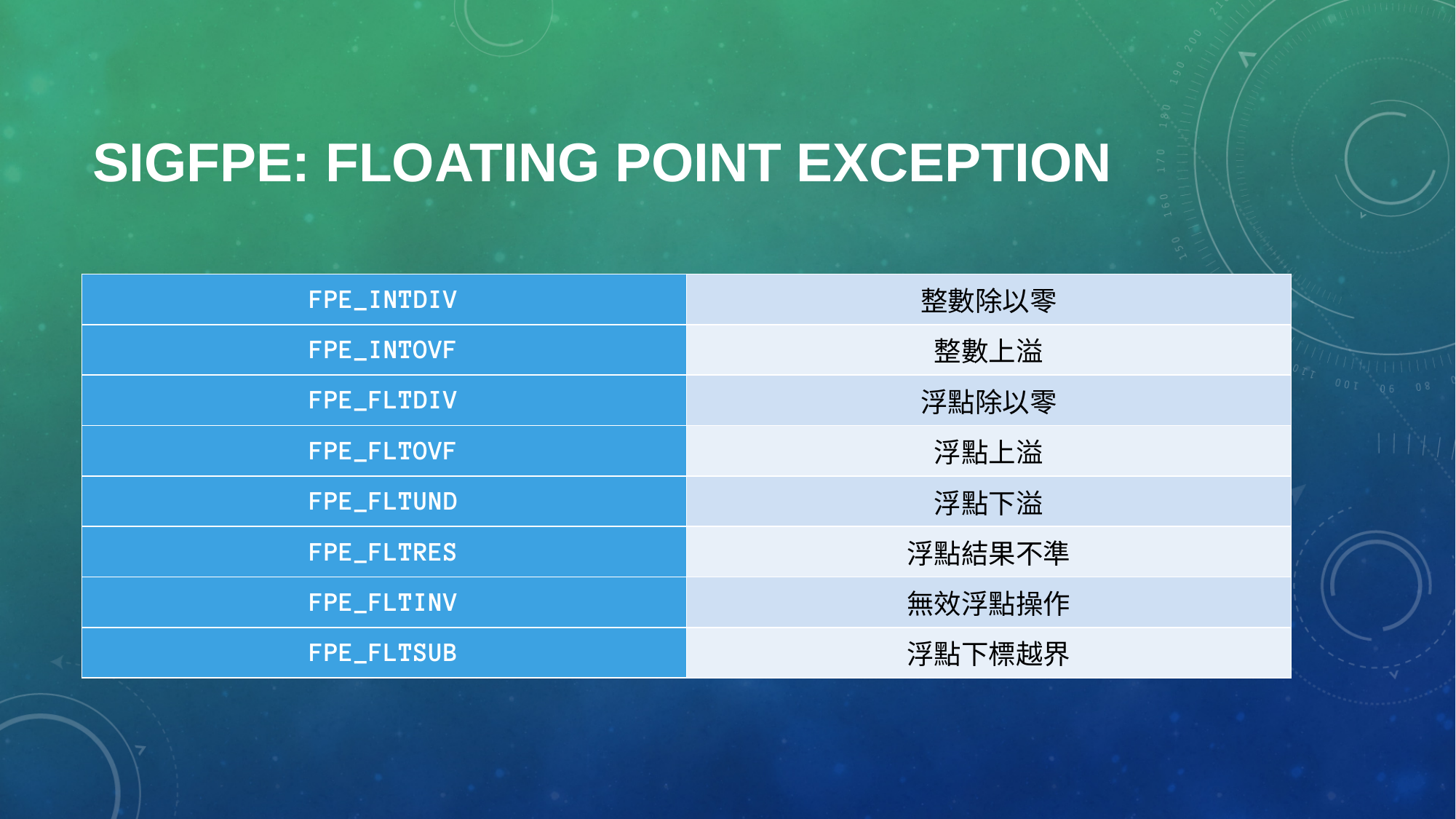

# SIGFPE: Floating point exception
| FPE\_INTDIV | 整數除以零 |
| --- | --- |
| FPE\_INTOVF | 整數上溢 |
| FPE\_FLTDIV | 浮點除以零 |
| FPE\_FLTOVF | 浮點上溢 |
| FPE\_FLTUND | 浮點下溢 |
| FPE\_FLTRES | 浮點結果不準 |
| FPE\_FLTINV | 無效浮點操作 |
| FPE\_FLTSUB | 浮點下標越界 |